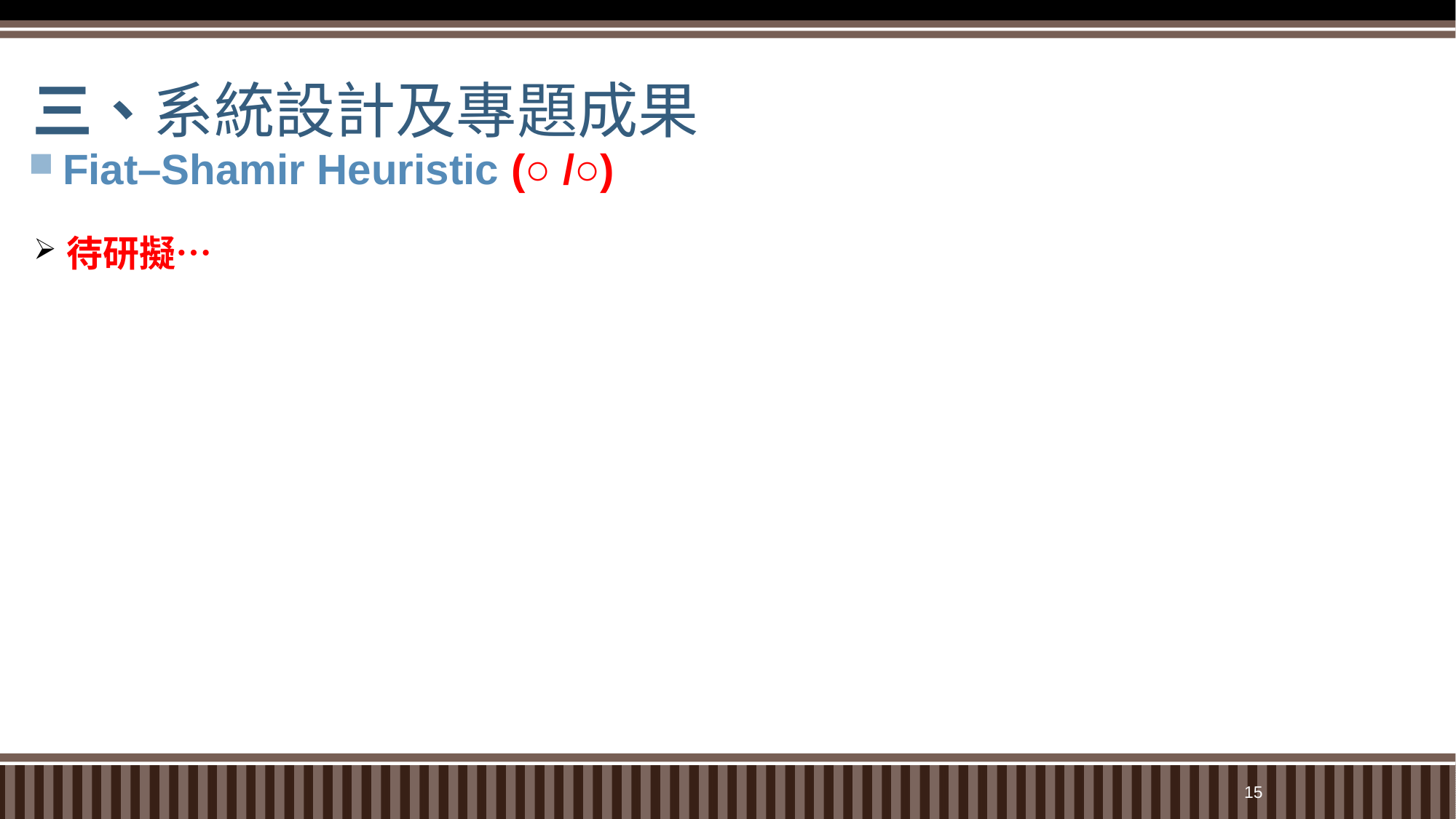

# 三、系統設計及專題成果
Fiat–Shamir Heuristic (○ /○)

待研擬…

15